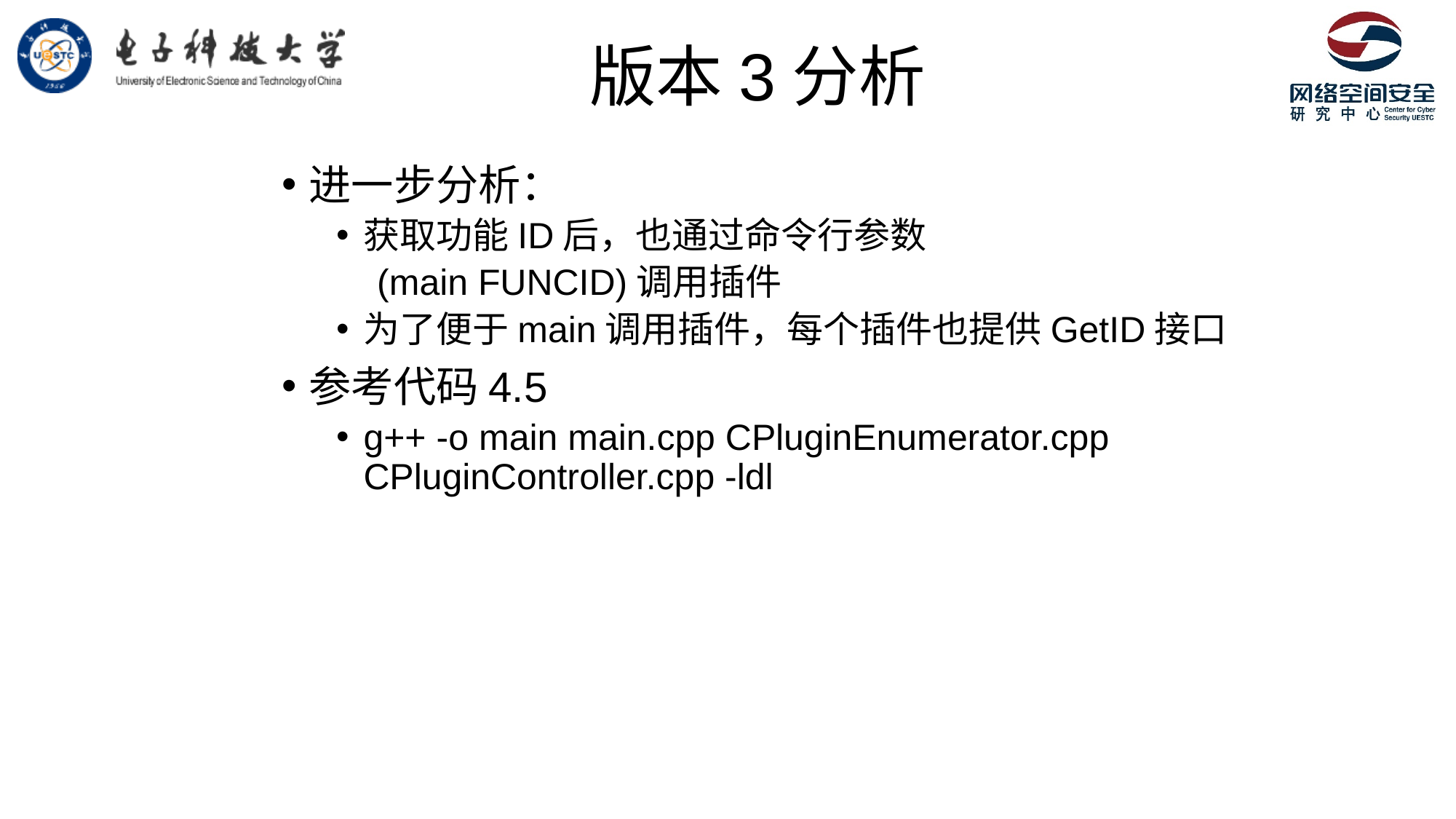

# 版本3分析
进一步分析：
获取功能ID后，也通过命令行参数
    (main FUNCID)调用插件
为了便于main调用插件，每个插件也提供GetID接口
参考代码4.5
g++ -o main main.cpp CPluginEnumerator.cpp CPluginController.cpp -ldl